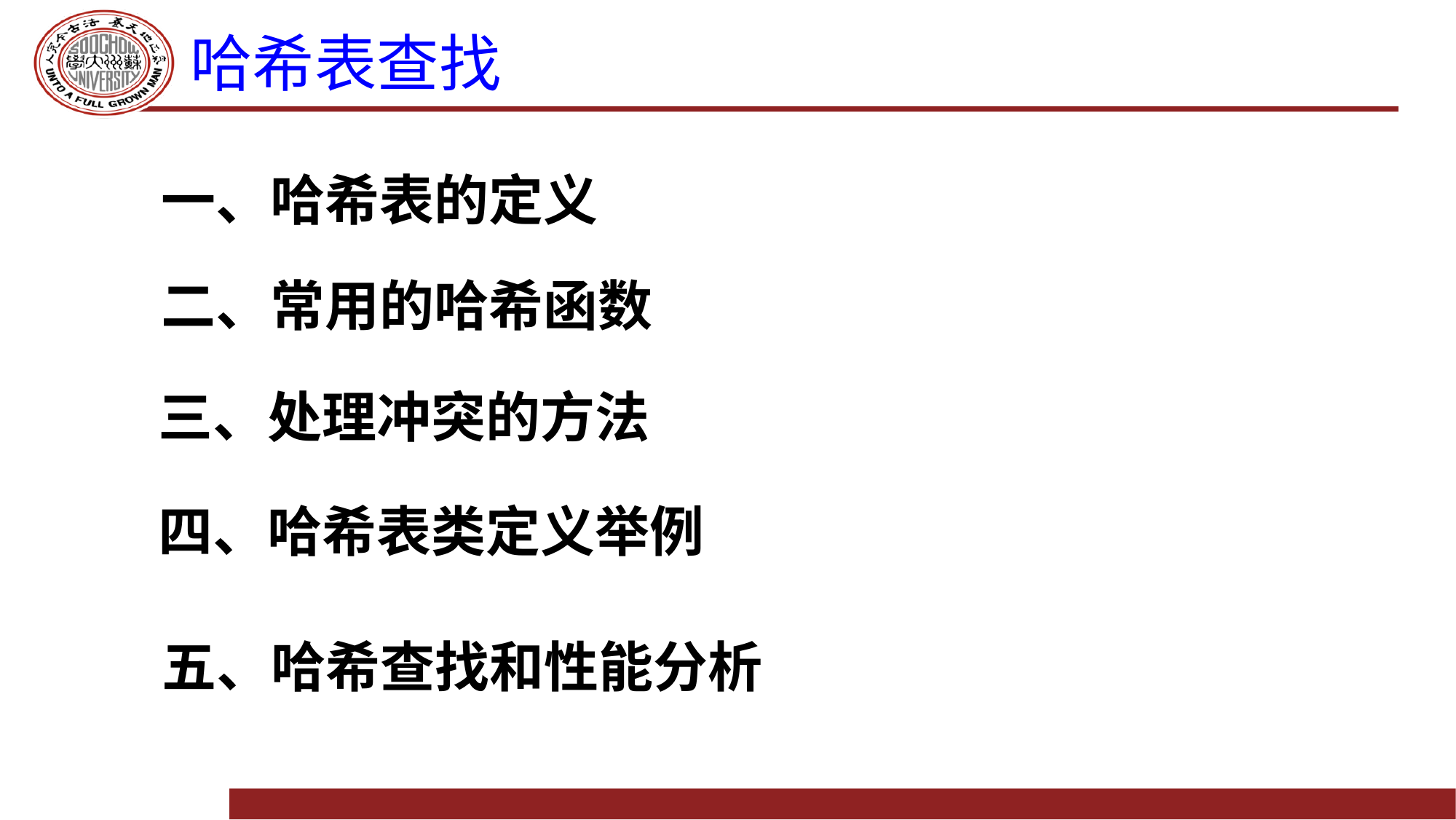

# 哈希表查找
一、哈希表的定义
二、常用的哈希函数
三、处理冲突的方法
四、哈希表类定义举例
五、哈希查找和性能分析